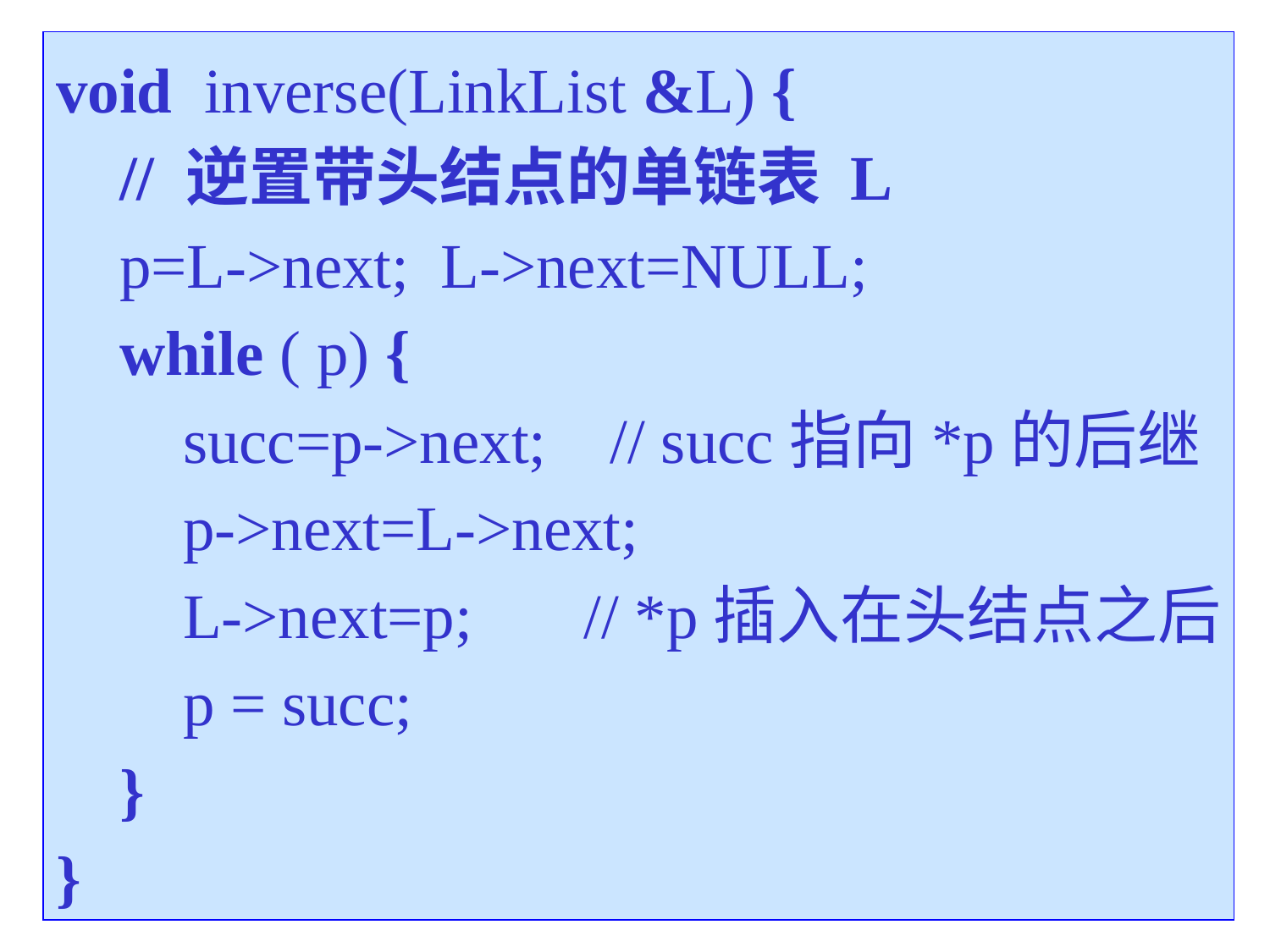

void  inverse(LinkList &L) {
    // 逆置带头结点的单链表 L
    p=L->next;  L->next=NULL;
    while ( p) {
        succ=p->next;    // succ指向*p的后继
        p->next=L->next;
        L->next=p;       // *p插入在头结点之后
        p = succ;
    }
}